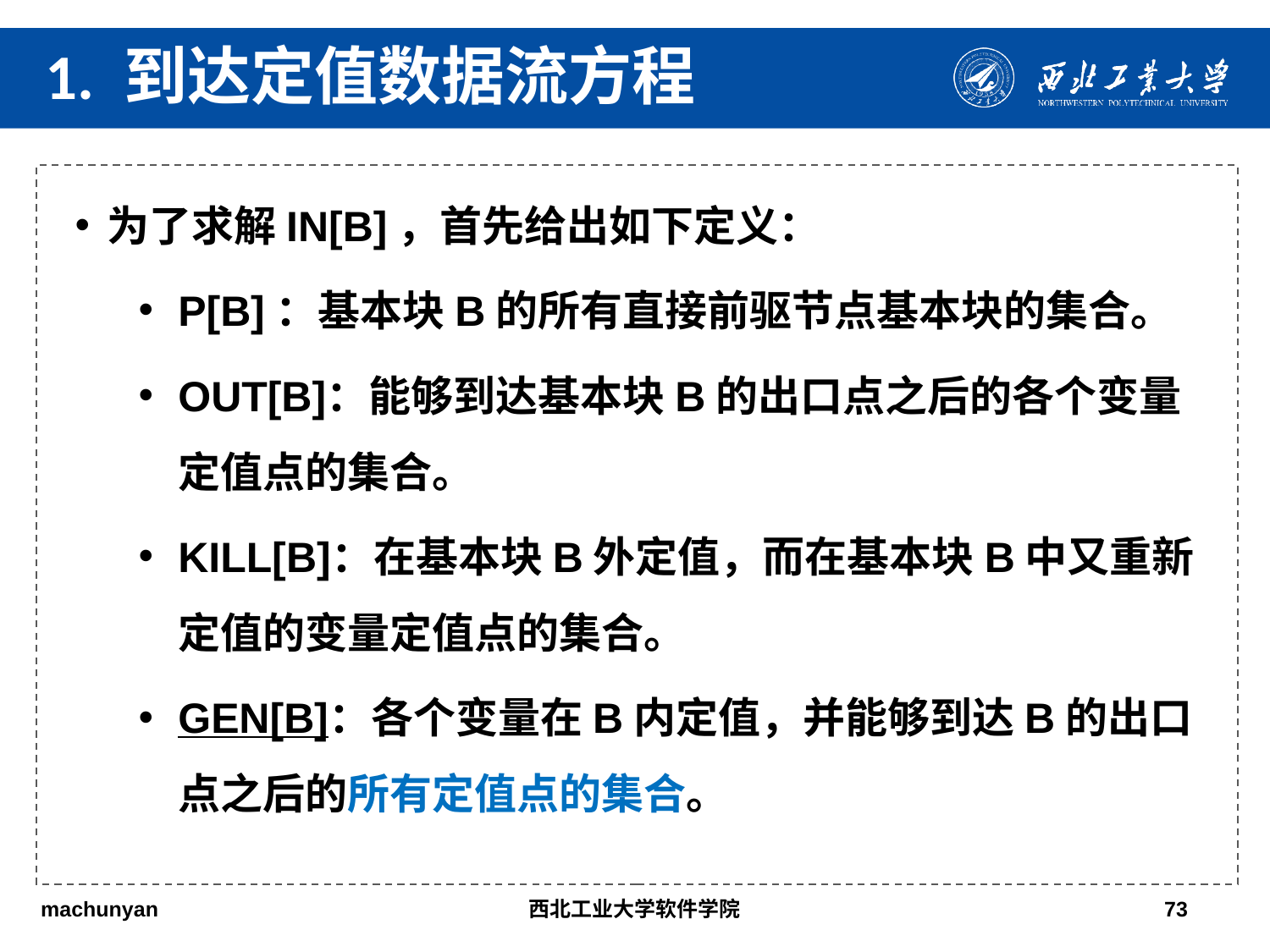

1. 到达定值数据流方程
为了求解IN[B]，首先给出如下定义：
P[B]：基本块B的所有直接前驱节点基本块的集合。
OUT[B]：能够到达基本块B的出口点之后的各个变量定值点的集合。
KILL[B]：在基本块B外定值，而在基本块B中又重新定值的变量定值点的集合。
GEN[B]：各个变量在B内定值，并能够到达B的出口点之后的所有定值点的集合。